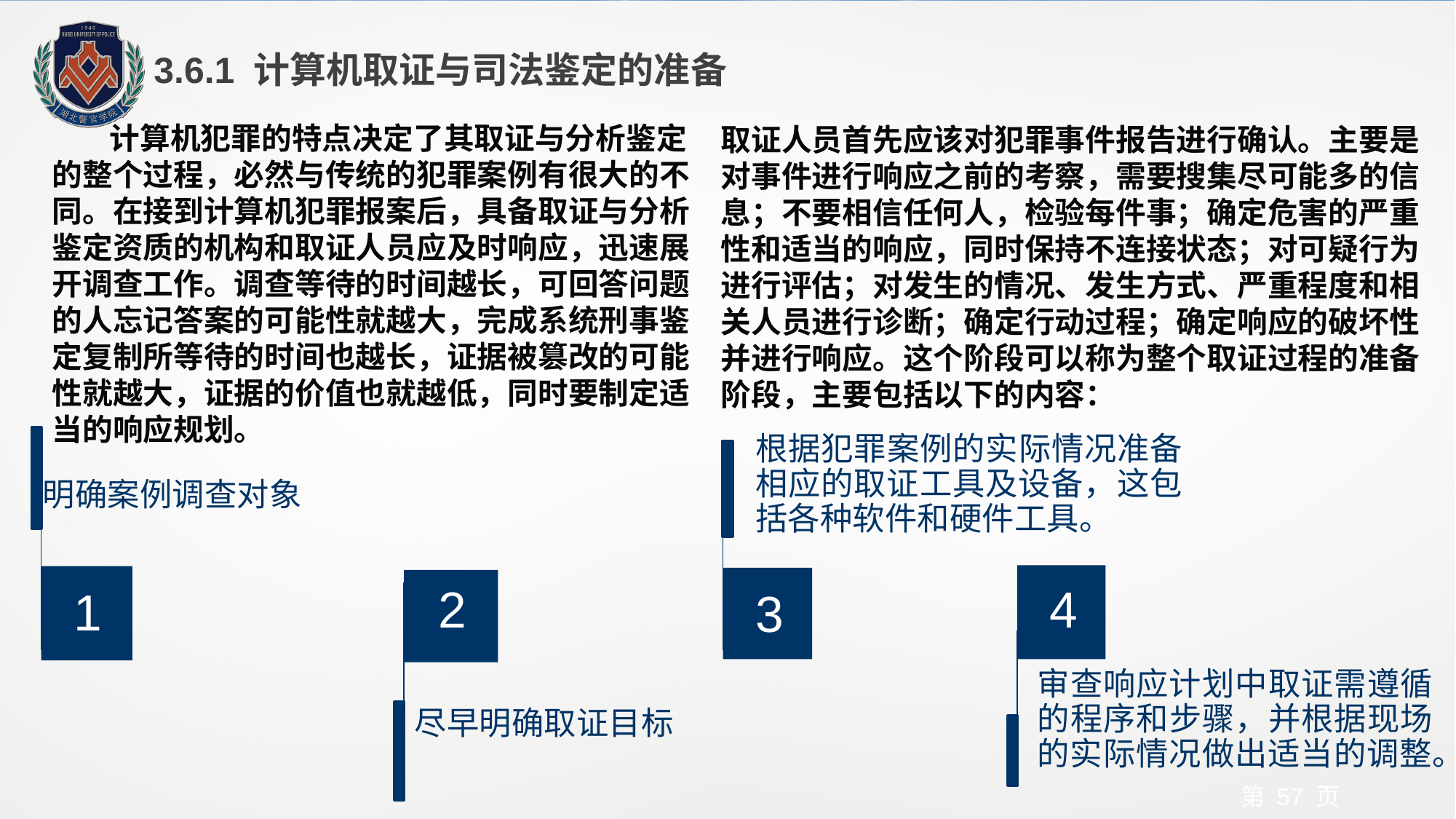

3.6.1 计算机取证与司法鉴定的准备
　　计算机犯罪的特点决定了其取证与分析鉴定的整个过程，必然与传统的犯罪案例有很大的不同。在接到计算机犯罪报案后，具备取证与分析鉴定资质的机构和取证人员应及时响应，迅速展开调查工作。调查等待的时间越长，可回答问题的人忘记答案的可能性就越大，完成系统刑事鉴定复制所等待的时间也越长，证据被篡改的可能性就越大，证据的价值也就越低，同时要制定适当的响应规划。
取证人员首先应该对犯罪事件报告进行确认。主要是对事件进行响应之前的考察，需要搜集尽可能多的信息；不要相信任何人，检验每件事；确定危害的严重性和适当的响应，同时保持不连接状态；对可疑行为进行评估；对发生的情况、发生方式、严重程度和相关人员进行诊断；确定行动过程；确定响应的破坏性并进行响应。这个阶段可以称为整个取证过程的准备阶段，主要包括以下的内容：

根据犯罪案例的实际情况准备相应的取证工具及设备，这包括各种软件和硬件工具。

明确案例调查对象

4

1

3

2

审查响应计划中取证需遵循的程序和步骤，并根据现场的实际情况做出适当的调整。
尽早明确取证目标